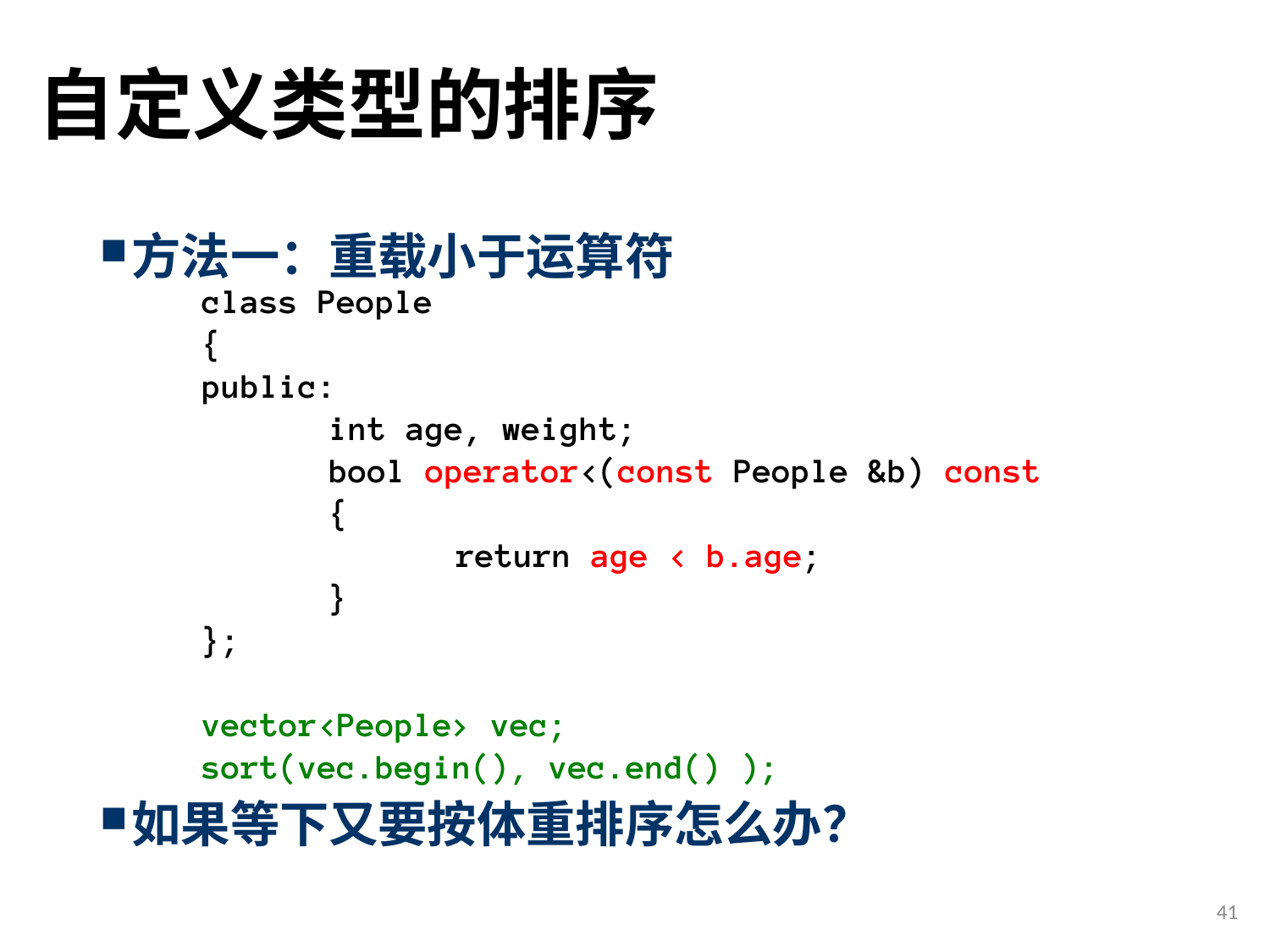

# 自定义类型的排序
方法一：重载小于运算符

如果等下又要按体重排序怎么办？

class People
{
public:
	int age, weight;
	bool operator<(const People &b) const
	{
		return age < b.age;
	}
};

vector<People> vec;
sort(vec.begin(), vec.end() );

41